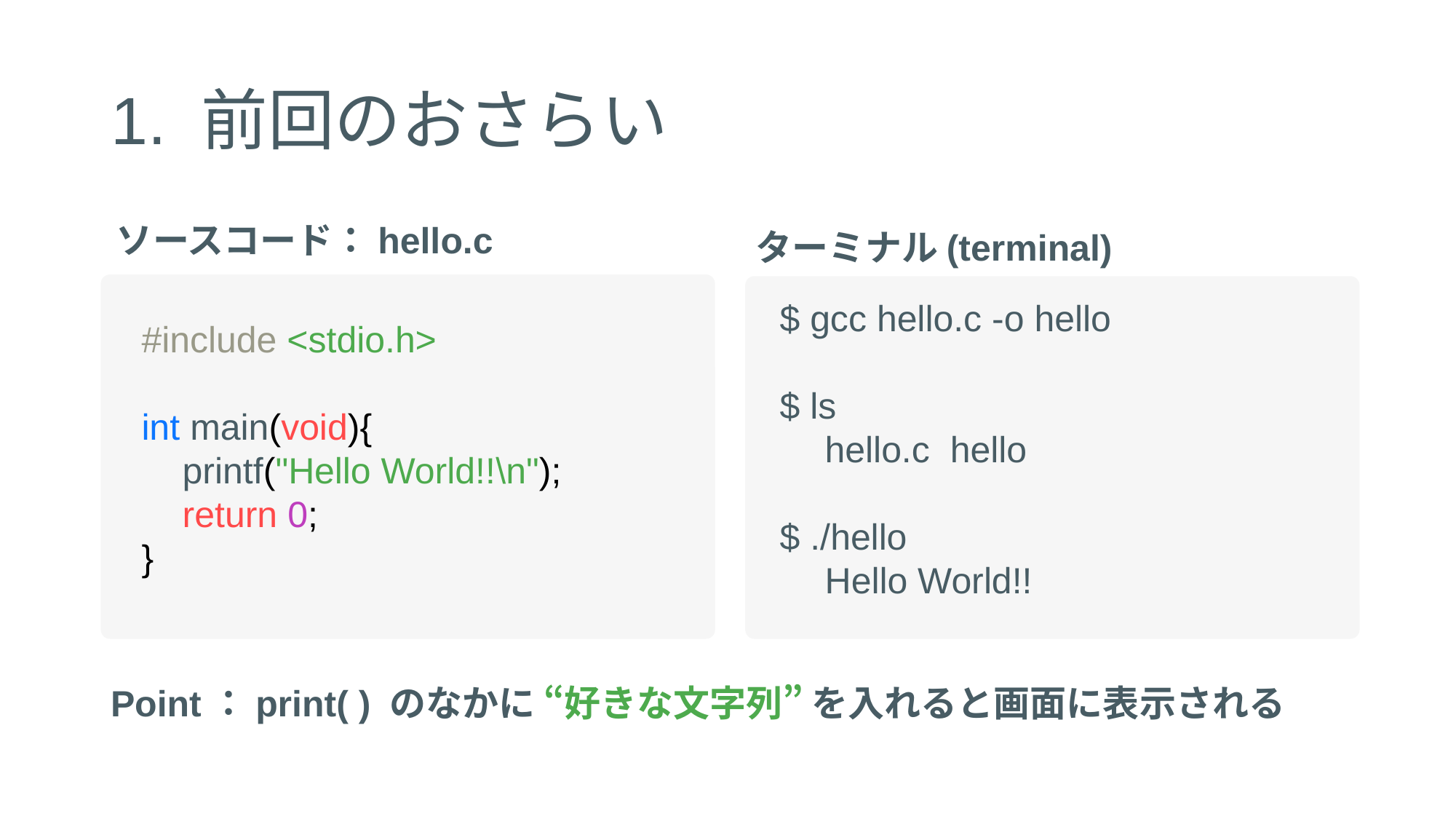

# 1. 前回のおさらい
ソースコード：hello.c
ターミナル(terminal)

$ gcc hello.c -o hello

$ ls
　hello.c  hello

$ ./hello
　Hello World!!
#include <stdio.h>

int main(void){
    printf("Hello World!!\n");
    return 0;
}
Point：print( ) のなかに “好きな文字列” を入れると画面に表示される